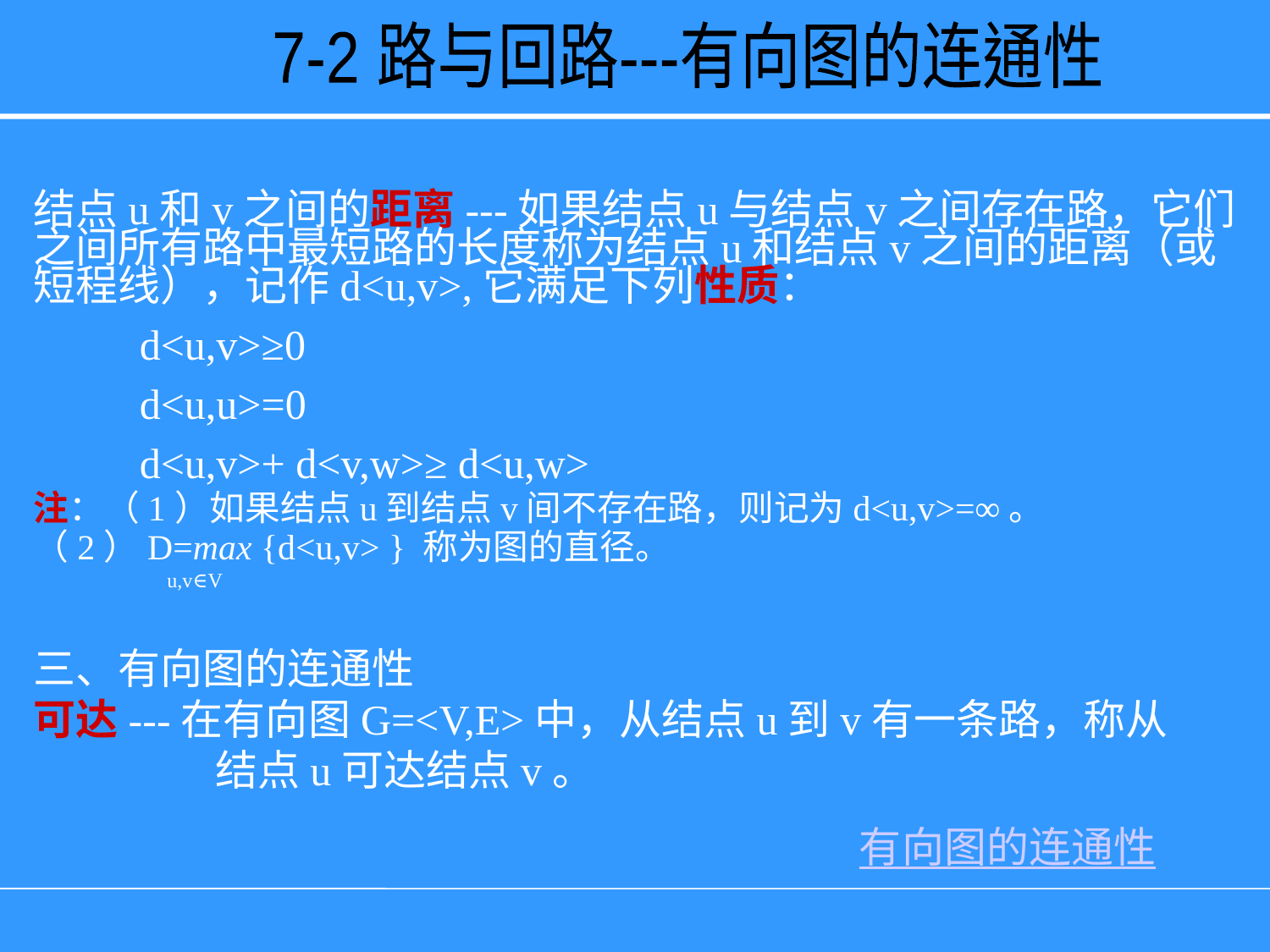

7-2 路与回路---有向图的连通性

结点u和v之间的距离---如果结点u与结点v之间存在路，它们之间所有路中最短路的长度称为结点u和结点v之间的距离（或短程线），记作d<u,v>,它满足下列性质：
          d<u,v>≥0
          d<u,u>=0
          d<u,v>+ d<v,w>≥ d<u,w>
注：（1）如果结点u到结点v间不存在路，则记为d<u,v>=∞。
（2）D=max {d<u,v> } 称为图的直径。
               u,v∈V

三、有向图的连通性
可达---在有向图G=<V,E>中，从结点u到v有一条路，称从
                  结点u可达结点v。

有向图的连通性